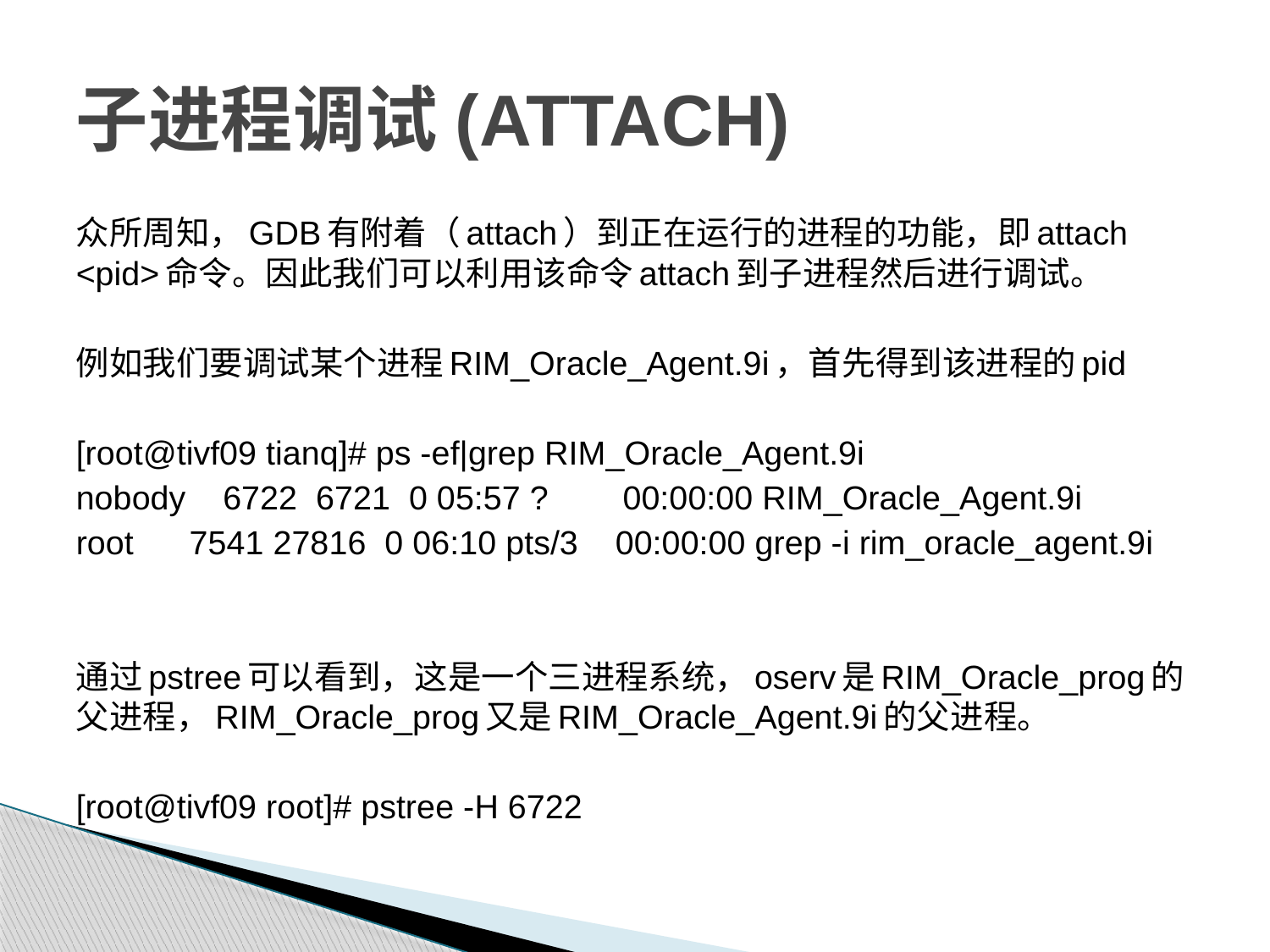

# 子进程调试(ATTACH)
众所周知，GDB有附着（attach）到正在运行的进程的功能，即attach <pid>命令。因此我们可以利用该命令attach到子进程然后进行调试。

例如我们要调试某个进程RIM_Oracle_Agent.9i，首先得到该进程的pid

[root@tivf09 tianq]# ps -ef|grep RIM_Oracle_Agent.9i
nobody    6722  6721  0 05:57 ?        00:00:00 RIM_Oracle_Agent.9i
root      7541 27816  0 06:10 pts/3    00:00:00 grep -i rim_oracle_agent.9i

通过pstree可以看到，这是一个三进程系统，oserv是RIM_Oracle_prog的父进程，RIM_Oracle_prog又是RIM_Oracle_Agent.9i的父进程。

[root@tivf09 root]# pstree -H 6722